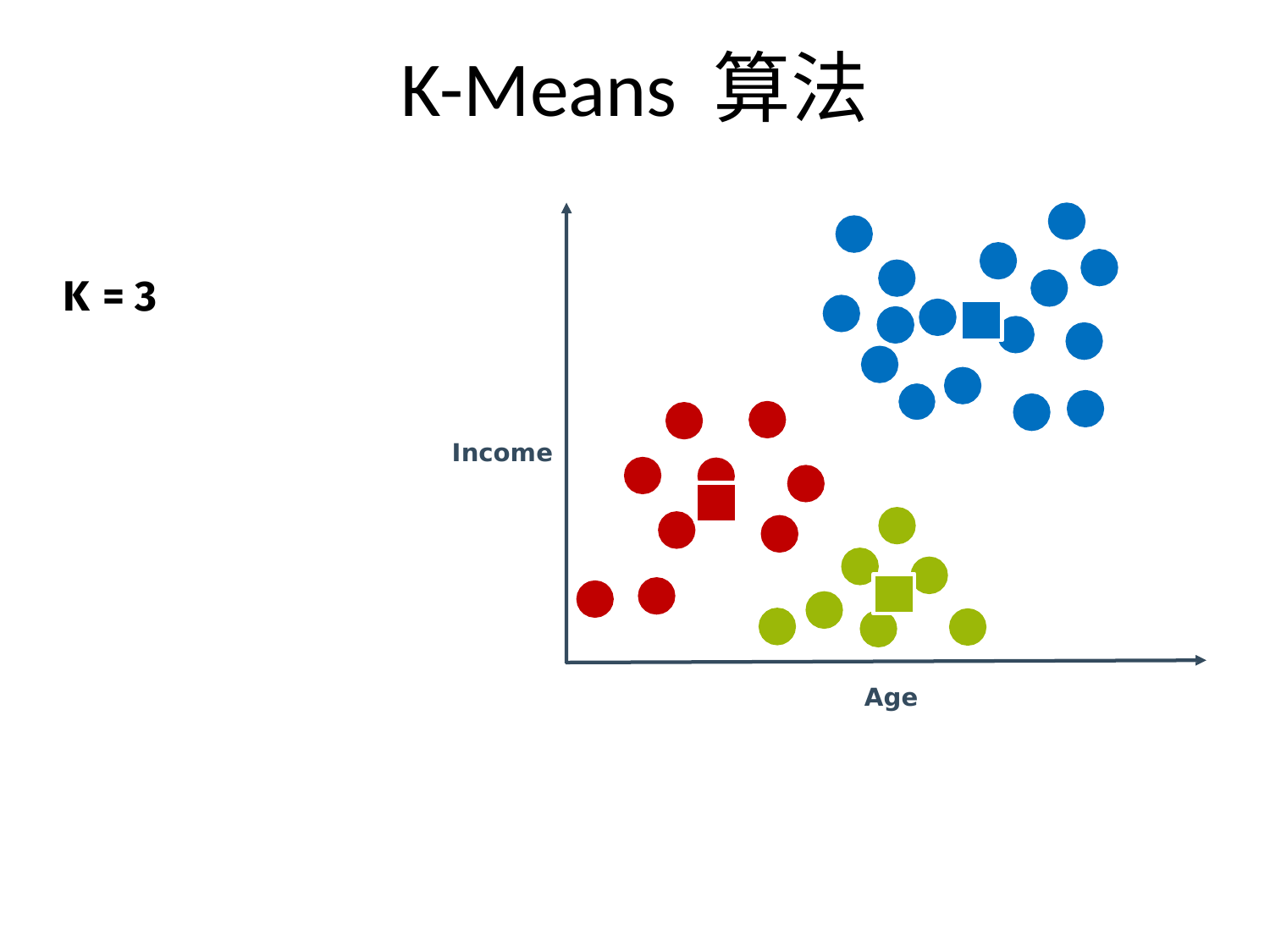

# K-Means 算法

K = 3

Income

Age